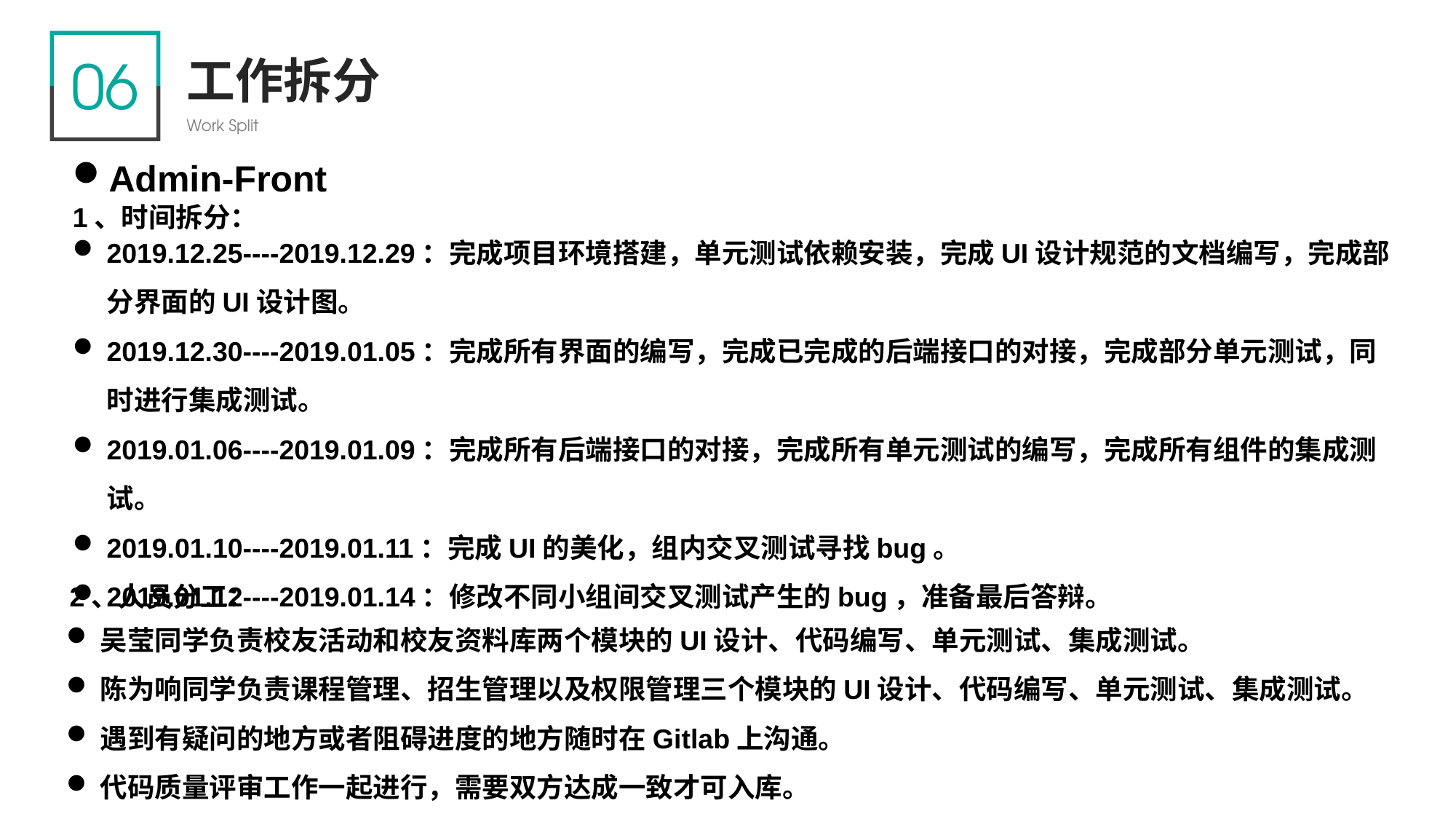

06
工作拆分
Work Split

Admin-Front
1、时间拆分：
2019.12.25----2019.12.29：完成项目环境搭建，单元测试依赖安装，完成UI设计规范的文档编写，完成部分界面的UI设计图。
2019.12.30----2019.01.05：完成所有界面的编写，完成已完成的后端接口的对接，完成部分单元测试，同时进行集成测试。
2019.01.06----2019.01.09：完成所有后端接口的对接，完成所有单元测试的编写，完成所有组件的集成测试。
2019.01.10----2019.01.11：完成UI的美化，组内交叉测试寻找bug。
2019.01.12----2019.01.14：修改不同小组间交叉测试产生的bug，准备最后答辩。

2、人员分工：
吴莹同学负责校友活动和校友资料库两个模块的UI设计、代码编写、单元测试、集成测试。
陈为响同学负责课程管理、招生管理以及权限管理三个模块的UI设计、代码编写、单元测试、集成测试。
遇到有疑问的地方或者阻碍进度的地方随时在Gitlab上沟通。
代码质量评审工作一起进行，需要双方达成一致才可入库。